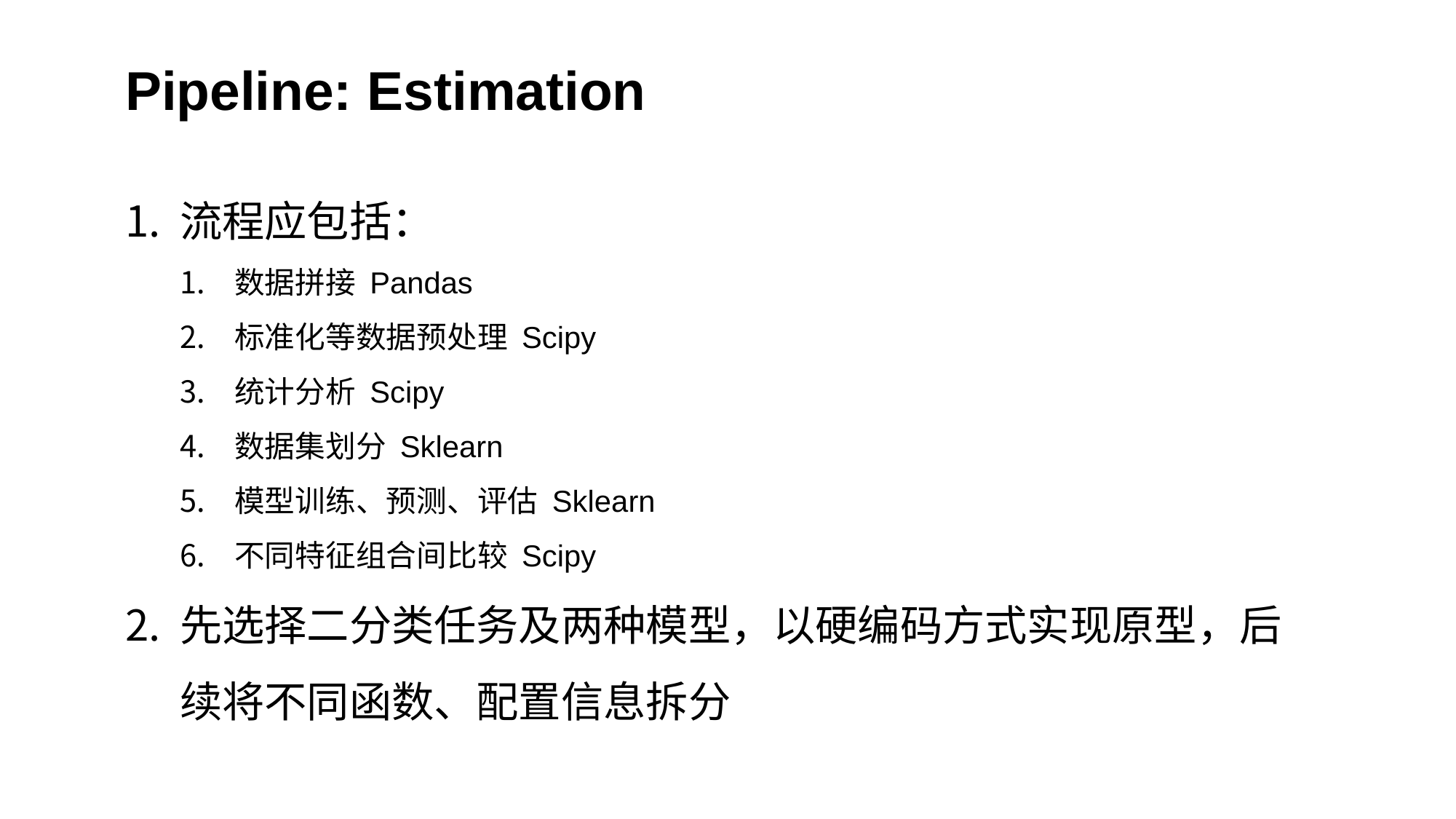

Pipeline: Estimation
流程应包括：
数据拼接 Pandas
标准化等数据预处理 Scipy
统计分析 Scipy
数据集划分 Sklearn
模型训练、预测、评估 Sklearn
不同特征组合间比较 Scipy
先选择二分类任务及两种模型，以硬编码方式实现原型，后续将不同函数、配置信息拆分